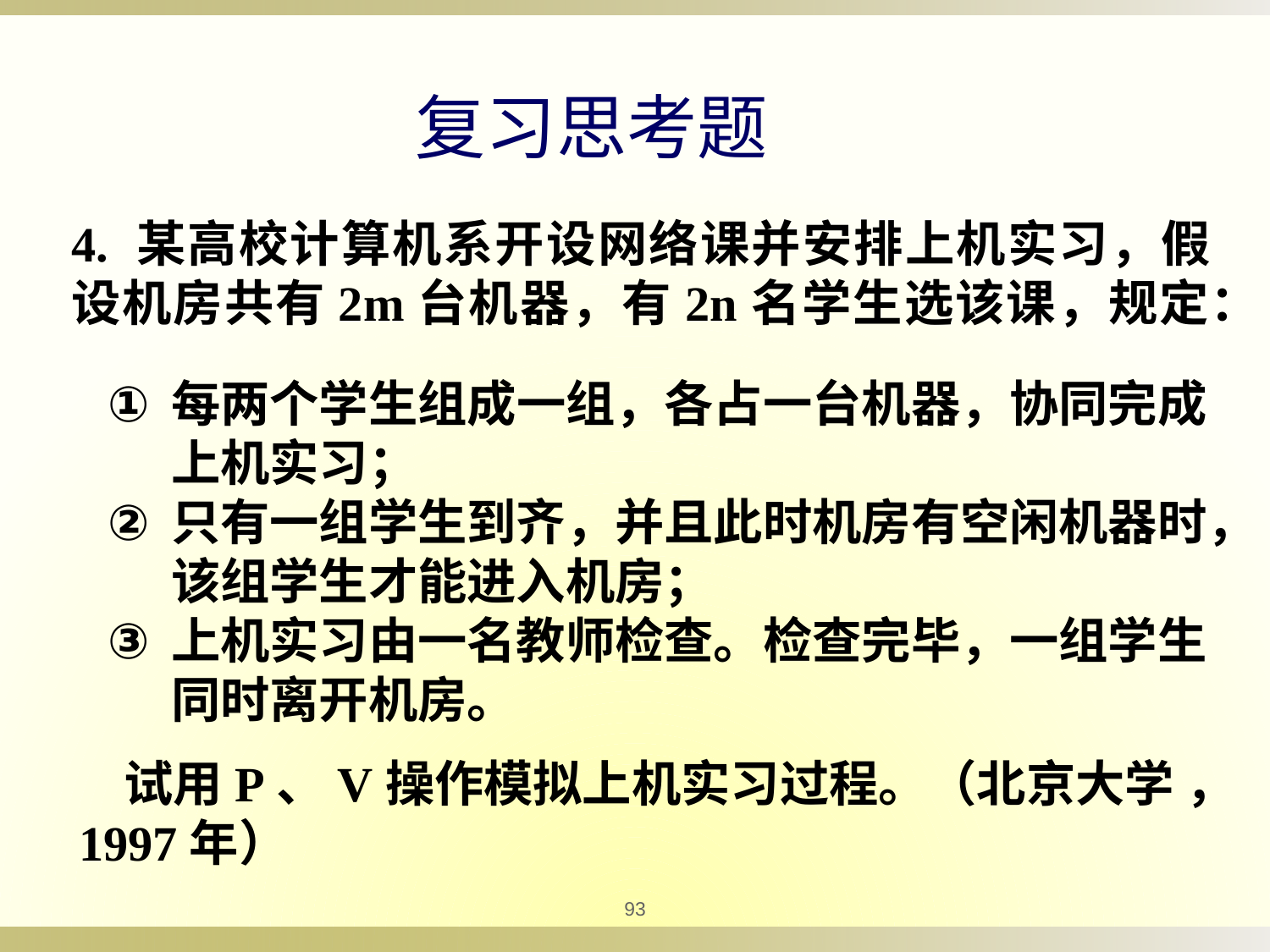

复习思考题
4. 某高校计算机系开设网络课并安排上机实习，假设机房共有2m台机器，有2n名学生选该课，规定：
每两个学生组成一组，各占一台机器，协同完成上机实习；
只有一组学生到齐，并且此时机房有空闲机器时，该组学生才能进入机房；
上机实习由一名教师检查。检查完毕，一组学生同时离开机房。
   试用P、V操作模拟上机实习过程。（北京大学 ，1997年）
93